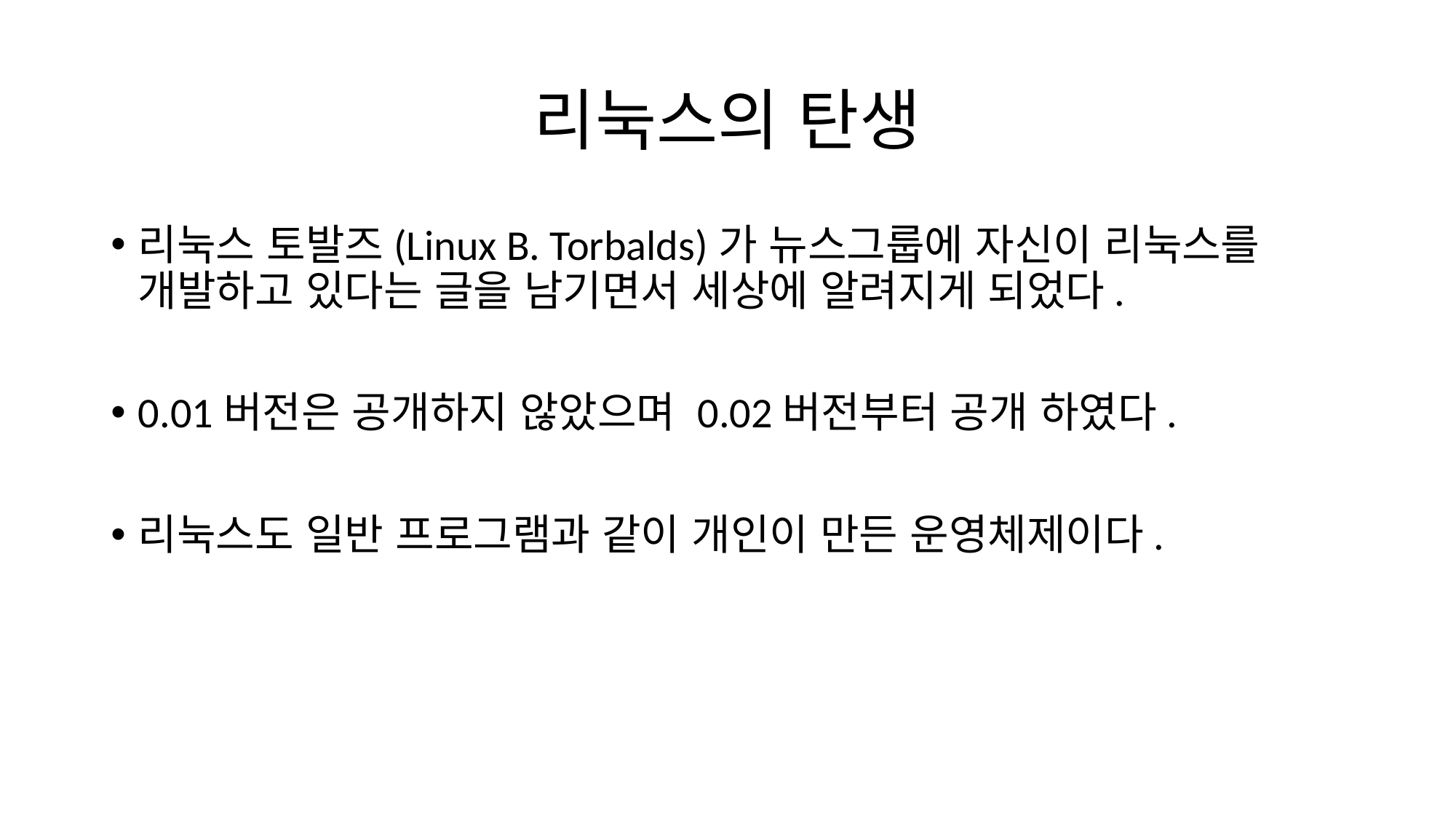

# 리눅스의 탄생
리눅스 토발즈(Linux B. Torbalds)가 뉴스그룹에 자신이 리눅스를 개발하고 있다는 글을 남기면서 세상에 알려지게 되었다.

0.01버전은 공개하지 않았으며 0.02버전부터 공개 하였다.

리눅스도 일반 프로그램과 같이 개인이 만든 운영체제이다.